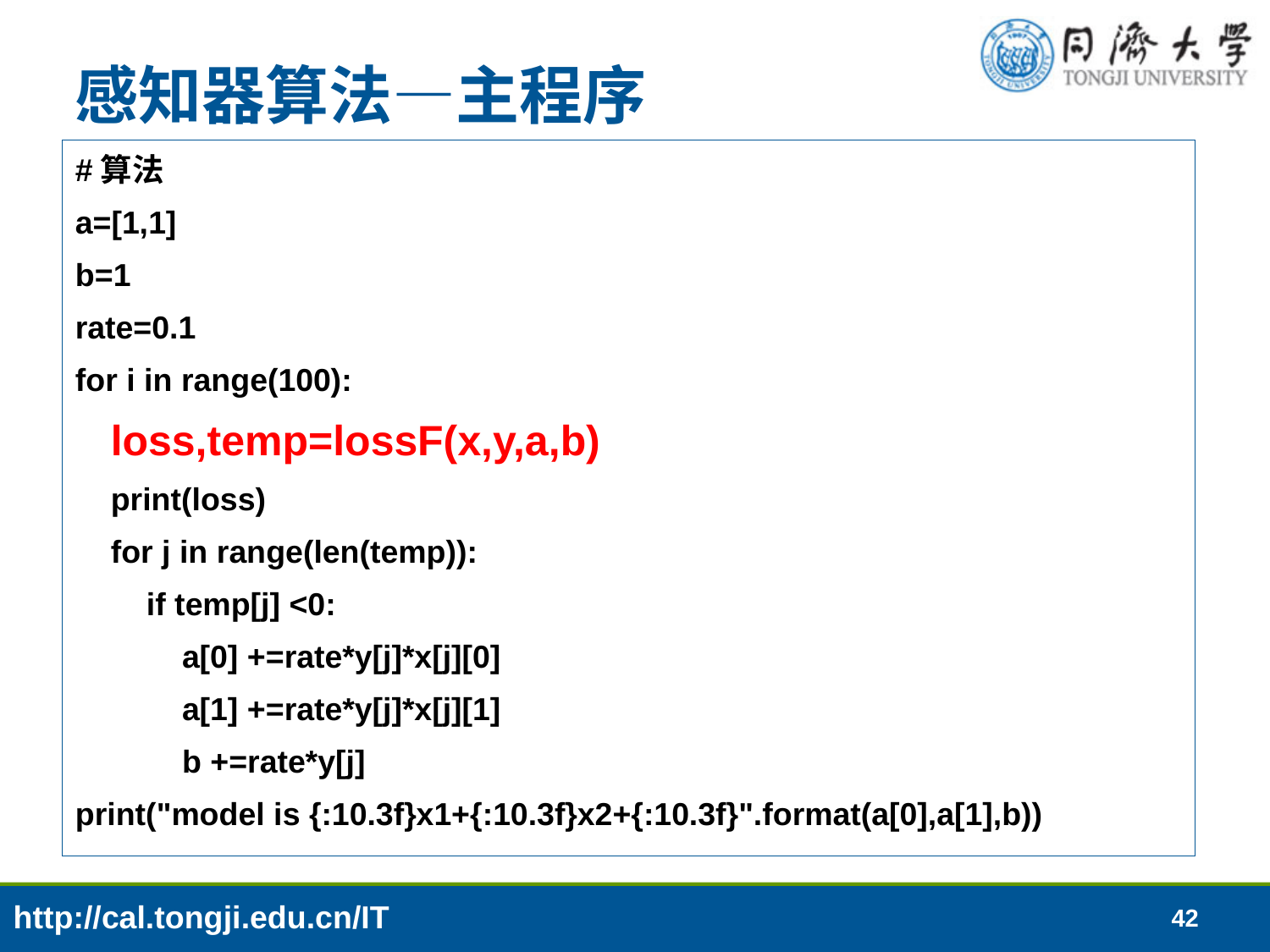

# 感知器算法—主程序
#算法
a=[1,1]
b=1
rate=0.1
for i in range(100):
    loss,temp=lossF(x,y,a,b)
    print(loss)
    for j in range(len(temp)):
        if temp[j] <0:
            a[0] +=rate*y[j]*x[j][0]
            a[1] +=rate*y[j]*x[j][1]
            b +=rate*y[j]
print("model is {:10.3f}x1+{:10.3f}x2+{:10.3f}".format(a[0],a[1],b))